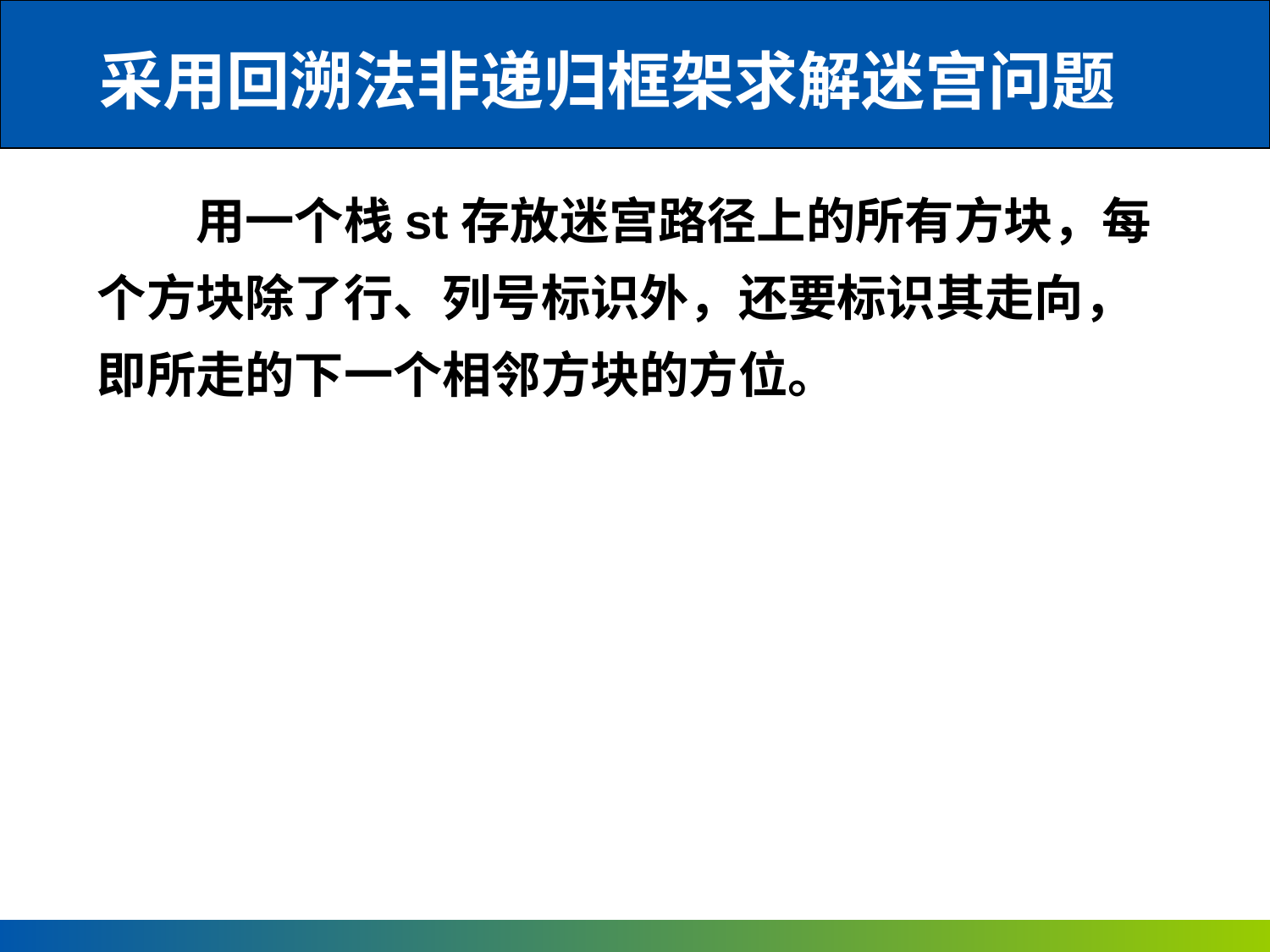

采用回溯法非递归框架求解迷宫问题
　　用一个栈st存放迷宫路径上的所有方块，每个方块除了行、列号标识外，还要标识其走向，即所走的下一个相邻方块的方位。